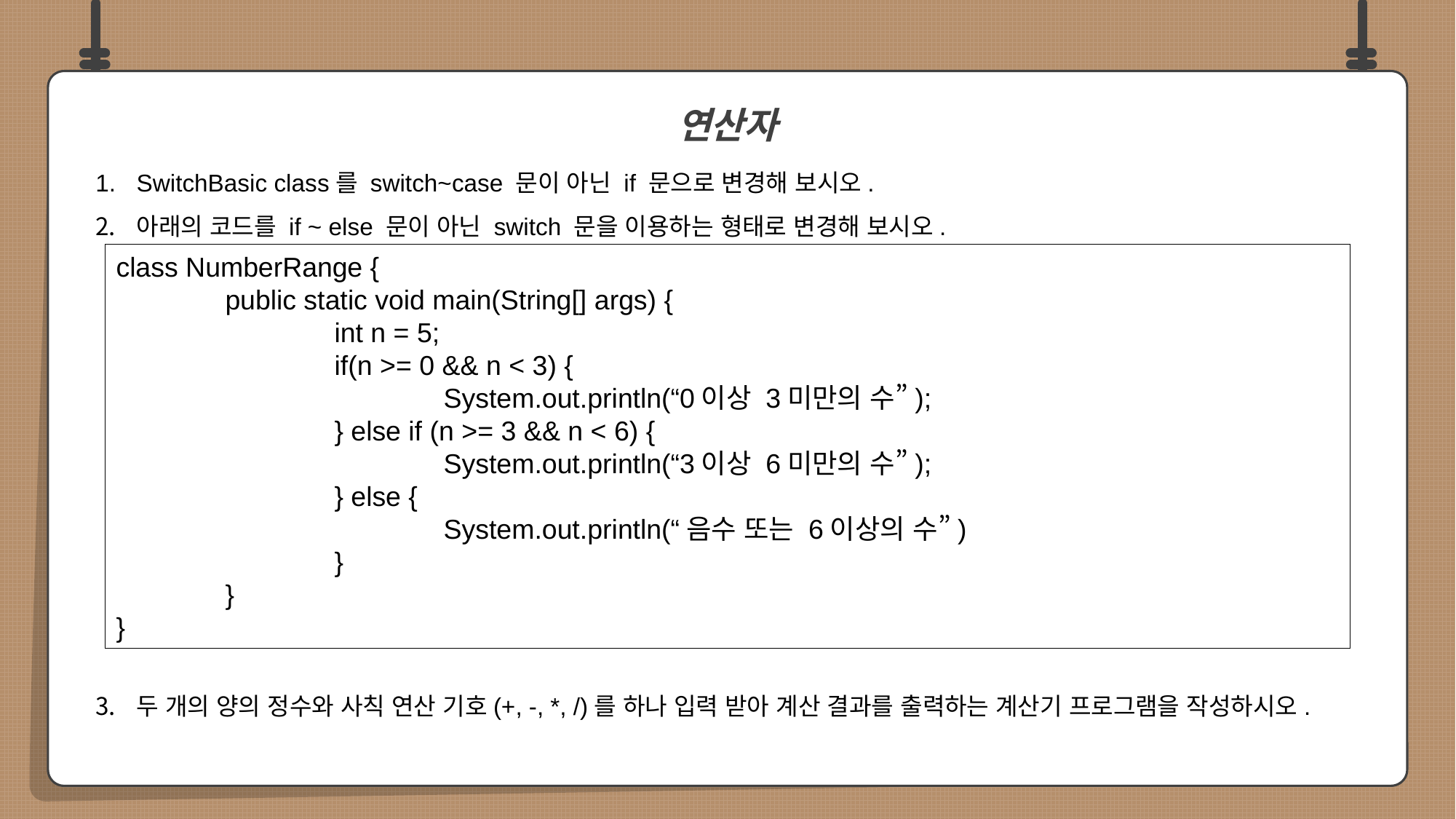

SwitchBasic class를 switch~case 문이 아닌 if 문으로 변경해 보시오.
아래의 코드를 if ~ else 문이 아닌 switch 문을 이용하는 형태로 변경해 보시오.

두 개의 양의 정수와 사칙 연산 기호(+, -, *, /)를 하나 입력 받아 계산 결과를 출력하는 계산기 프로그램을 작성하시오.

연산자

class NumberRange {
	public static void main(String[] args) {
		int n = 5;
		if(n >= 0 && n < 3) {
			System.out.println(“0이상 3미만의 수”);
		} else if (n >= 3 && n < 6) {
			System.out.println(“3이상 6미만의 수”);
		} else {
			System.out.println(“음수 또는 6이상의 수”)
		}
	}
}